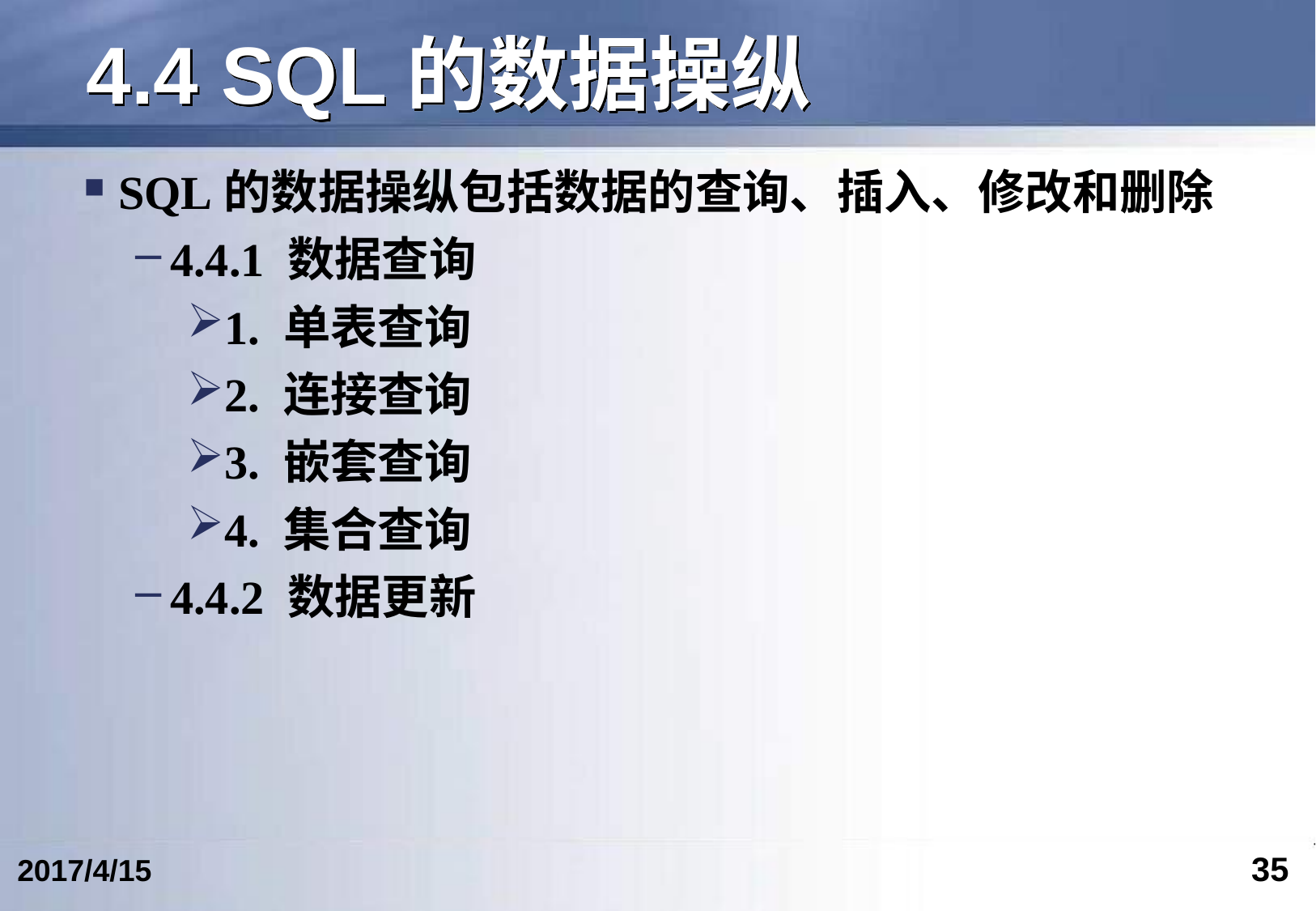

# 4.4 SQL的数据操纵
SQL的数据操纵包括数据的查询、插入、修改和删除
4.4.1 数据查询
1. 单表查询
2. 连接查询
3. 嵌套查询
4. 集合查询
4.4.2 数据更新
35
2017/4/15